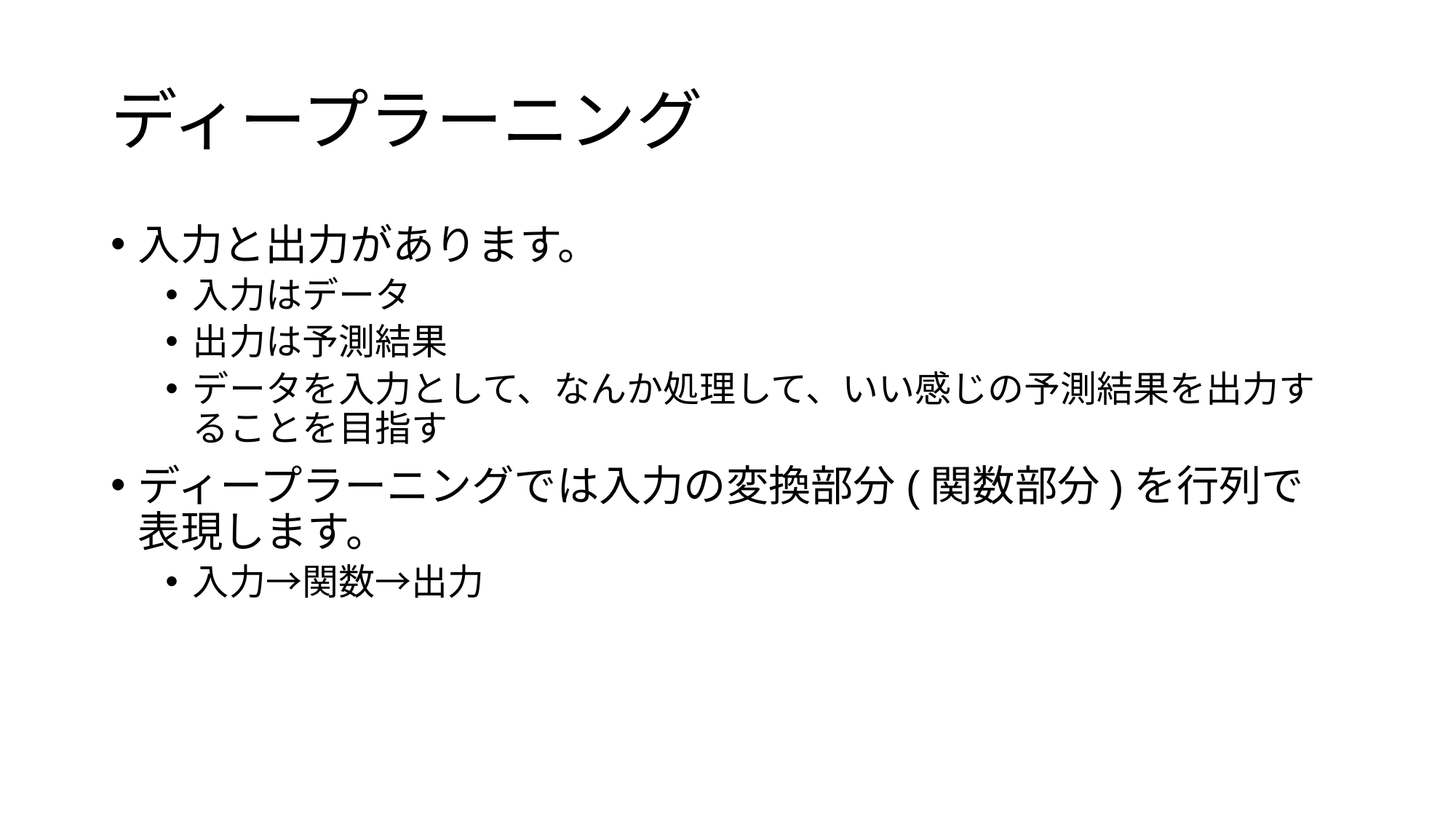

# ディープラーニング
入力と出力があります。
入力はデータ
出力は予測結果
データを入力として、なんか処理して、いい感じの予測結果を出力することを目指す
ディープラーニングでは入力の変換部分(関数部分)を行列で表現します。
入力→関数→出力